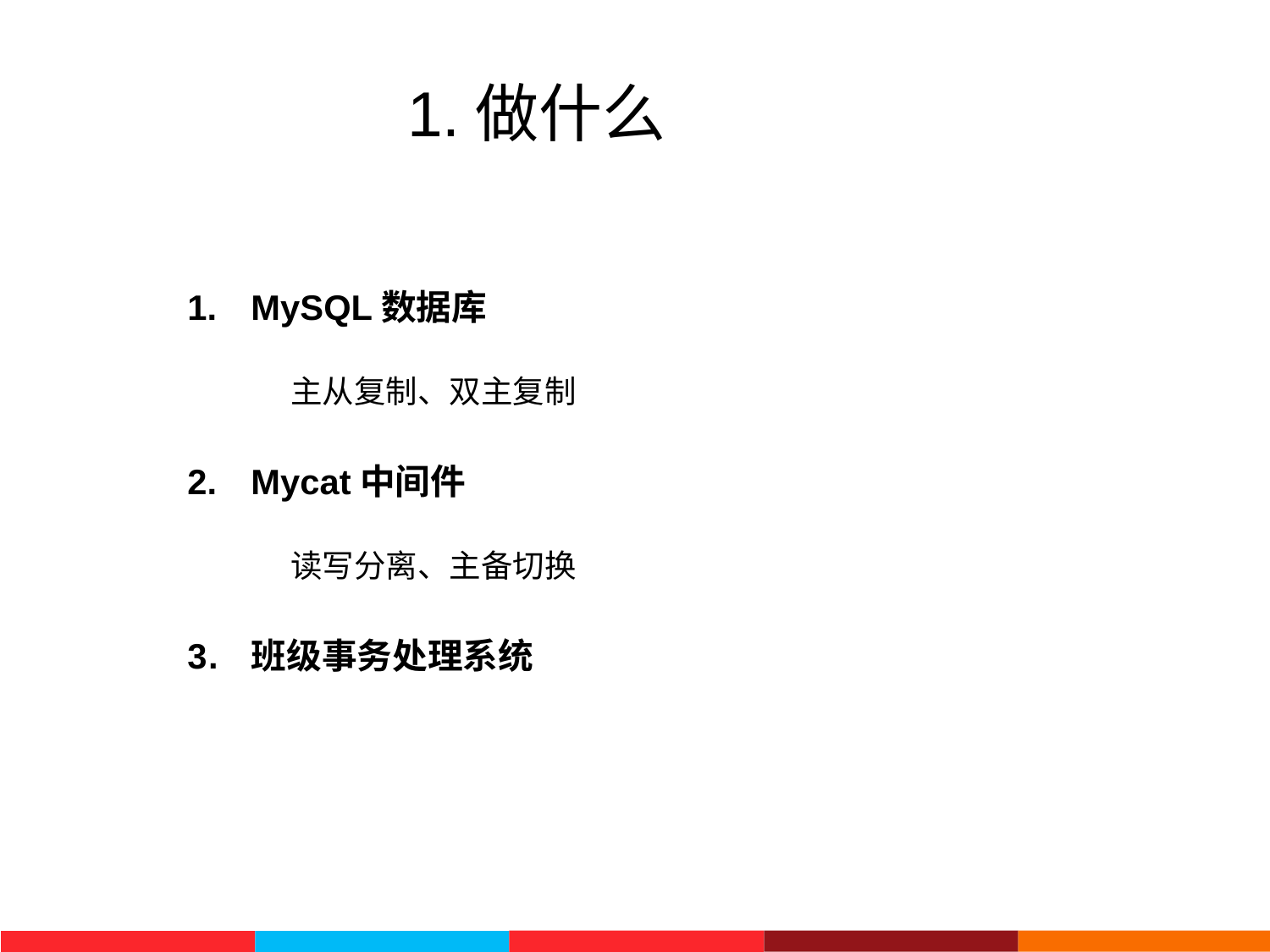

1.做什么
MySQL数据库
主从复制、双主复制
Mycat中间件
读写分离、主备切换
班级事务处理系统